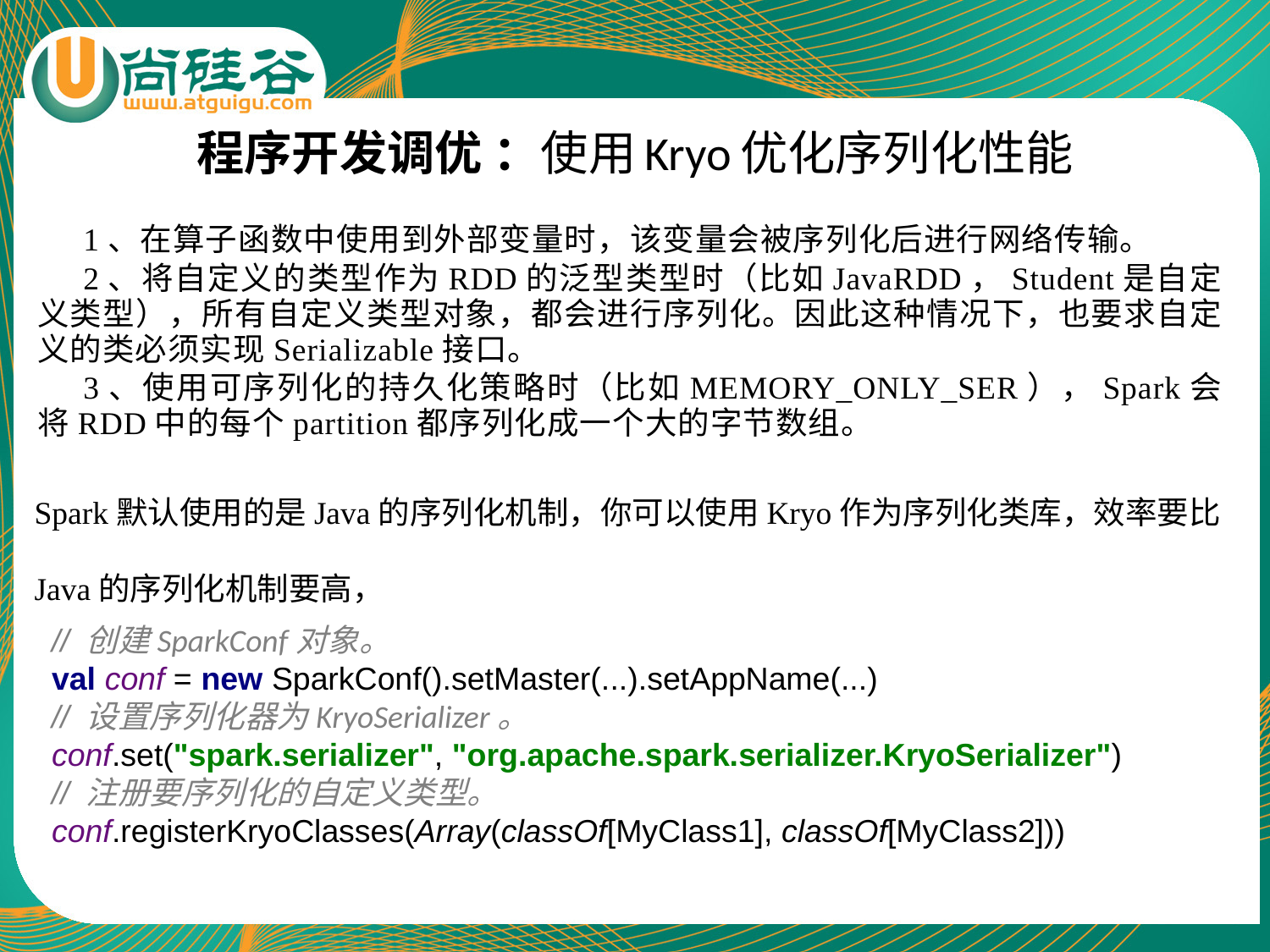

# 程序开发调优 ：使用Kryo优化序列化性能
1、在算子函数中使用到外部变量时，该变量会被序列化后进行网络传输。
2、将自定义的类型作为RDD的泛型类型时（比如JavaRDD，Student是自定义类型），所有自定义类型对象，都会进行序列化。因此这种情况下，也要求自定义的类必须实现Serializable接口。
3、使用可序列化的持久化策略时（比如MEMORY_ONLY_SER），Spark会将RDD中的每个partition都序列化成一个大的字节数组。
Spark默认使用的是Java的序列化机制，你可以使用Kryo作为序列化类库，效率要比

Java的序列化机制要高，
// 创建SparkConf对象。
val conf = new SparkConf().setMaster(...).setAppName(...)
// 设置序列化器为KryoSerializer。
conf.set("spark.serializer", "org.apache.spark.serializer.KryoSerializer")
// 注册要序列化的自定义类型。
conf.registerKryoClasses(Array(classOf[MyClass1], classOf[MyClass2]))